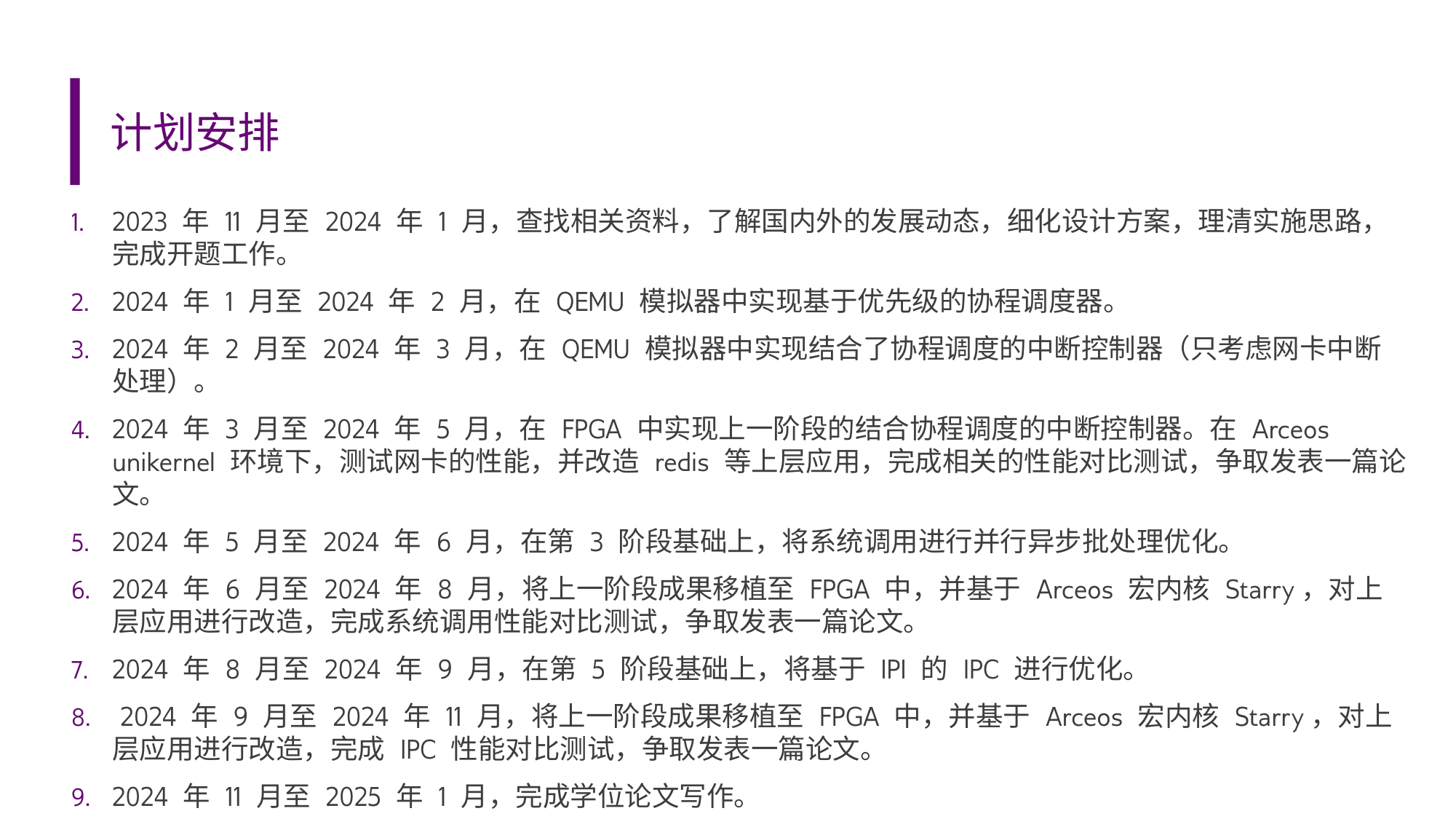

# 计划安排
2023 年 11 月至 2024 年 1 月，查找相关资料，了解国内外的发展动态，细化设计方案，理清实施思路，完成开题工作。
2024 年 1 月至 2024 年 2 月，在 QEMU 模拟器中实现基于优先级的协程调度器。
2024 年 2 月至 2024 年 3 月，在 QEMU 模拟器中实现结合了协程调度的中断控制器（只考虑网卡中断处理）。
2024 年 3 月至 2024 年 5 月，在 FPGA 中实现上一阶段的结合协程调度的中断控制器。在 Arceos unikernel 环境下，测试网卡的性能，并改造 redis 等上层应用，完成相关的性能对比测试，争取发表一篇论文。
2024 年 5 月至 2024 年 6 月，在第 3 阶段基础上，将系统调用进行并行异步批处理优化。
2024 年 6 月至 2024 年 8 月，将上一阶段成果移植至 FPGA 中，并基于 Arceos 宏内核 Starry，对上层应用进行改造，完成系统调用性能对比测试，争取发表一篇论文。
2024 年 8 月至 2024 年 9 月，在第 5 阶段基础上，将基于 IPI 的 IPC 进行优化。
 2024 年 9 月至 2024 年 11 月，将上一阶段成果移植至 FPGA 中，并基于 Arceos 宏内核 Starry，对上层应用进行改造，完成 IPC 性能对比测试，争取发表一篇论文。
2024 年 11 月至 2025 年 1 月，完成学位论文写作。
2025 年 6 月，完成论文答辩。